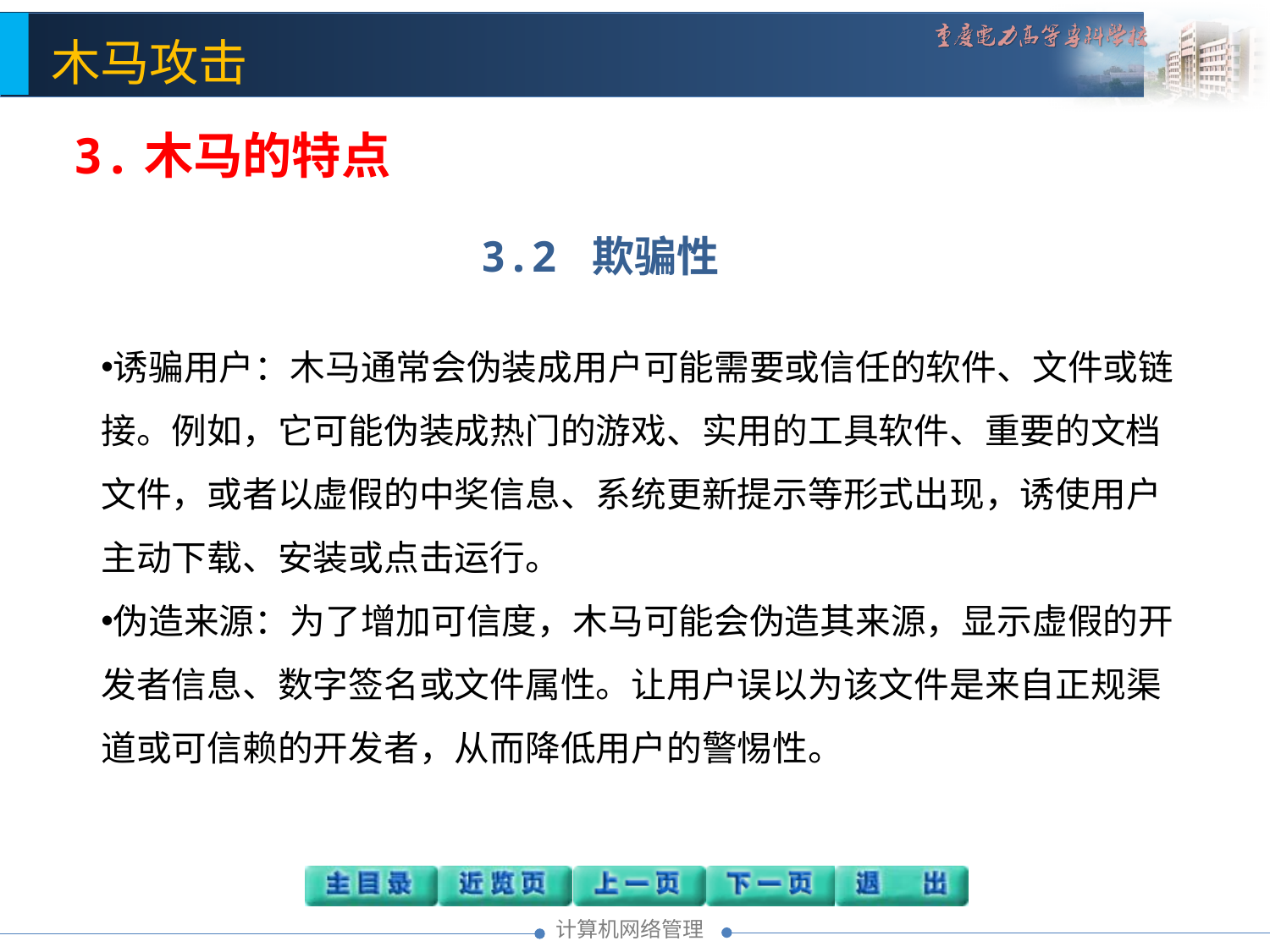

3.木马的特点
3.2 欺骗性

诱骗用户：木马通常会伪装成用户可能需要或信任的软件、文件或链接。例如，它可能伪装成热门的游戏、实用的工具软件、重要的文档文件，或者以虚假的中奖信息、系统更新提示等形式出现，诱使用户主动下载、安装或点击运行。
伪造来源：为了增加可信度，木马可能会伪造其来源，显示虚假的开发者信息、数字签名或文件属性。让用户误以为该文件是来自正规渠道或可信赖的开发者，从而降低用户的警惕性。